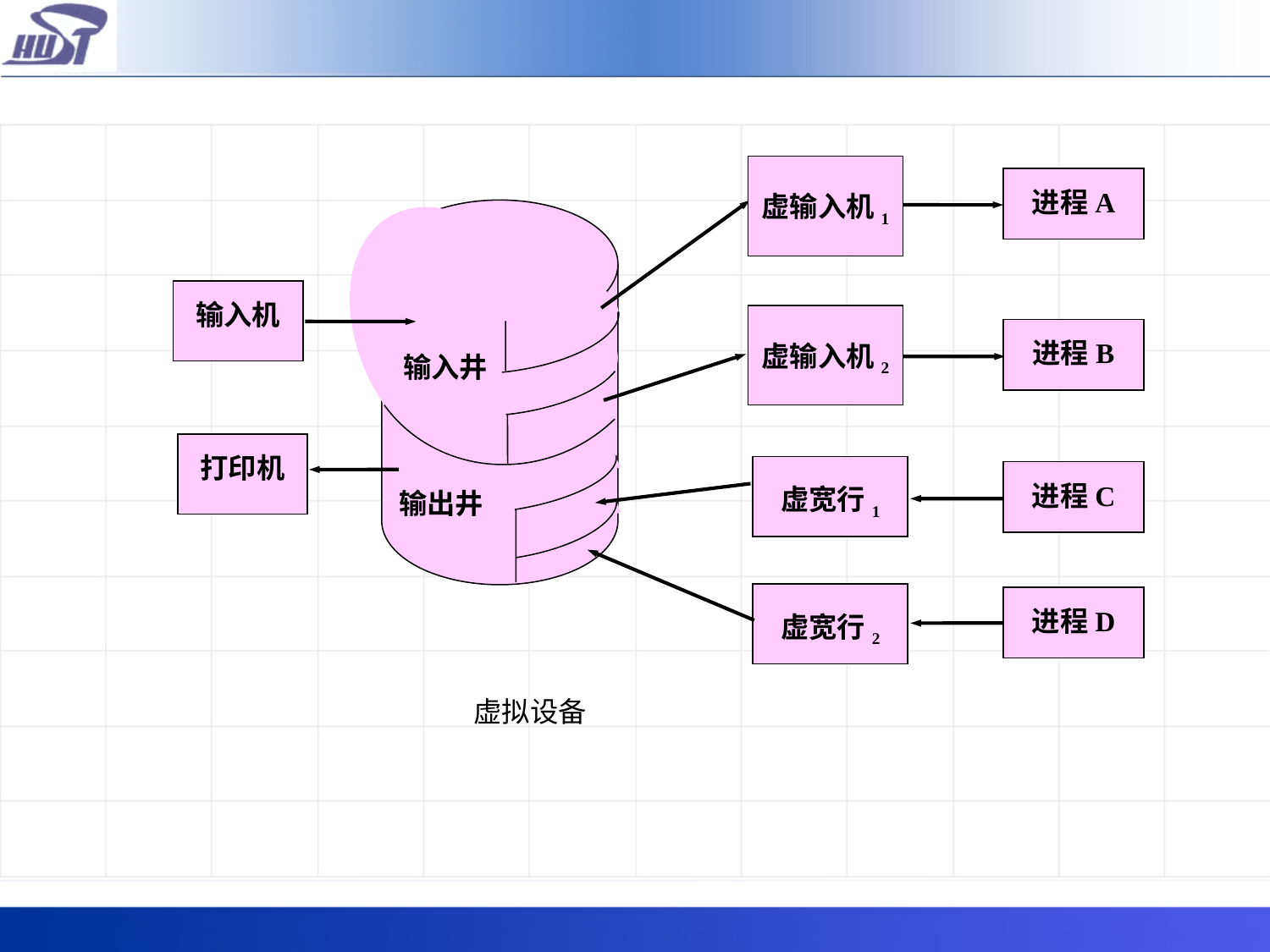

虚输入机1
进程A

输入机
虚输入机2
进程B

输入井

打印机
虚宽行1
进程C

输出井

虚宽行2
进程D

虚拟设备